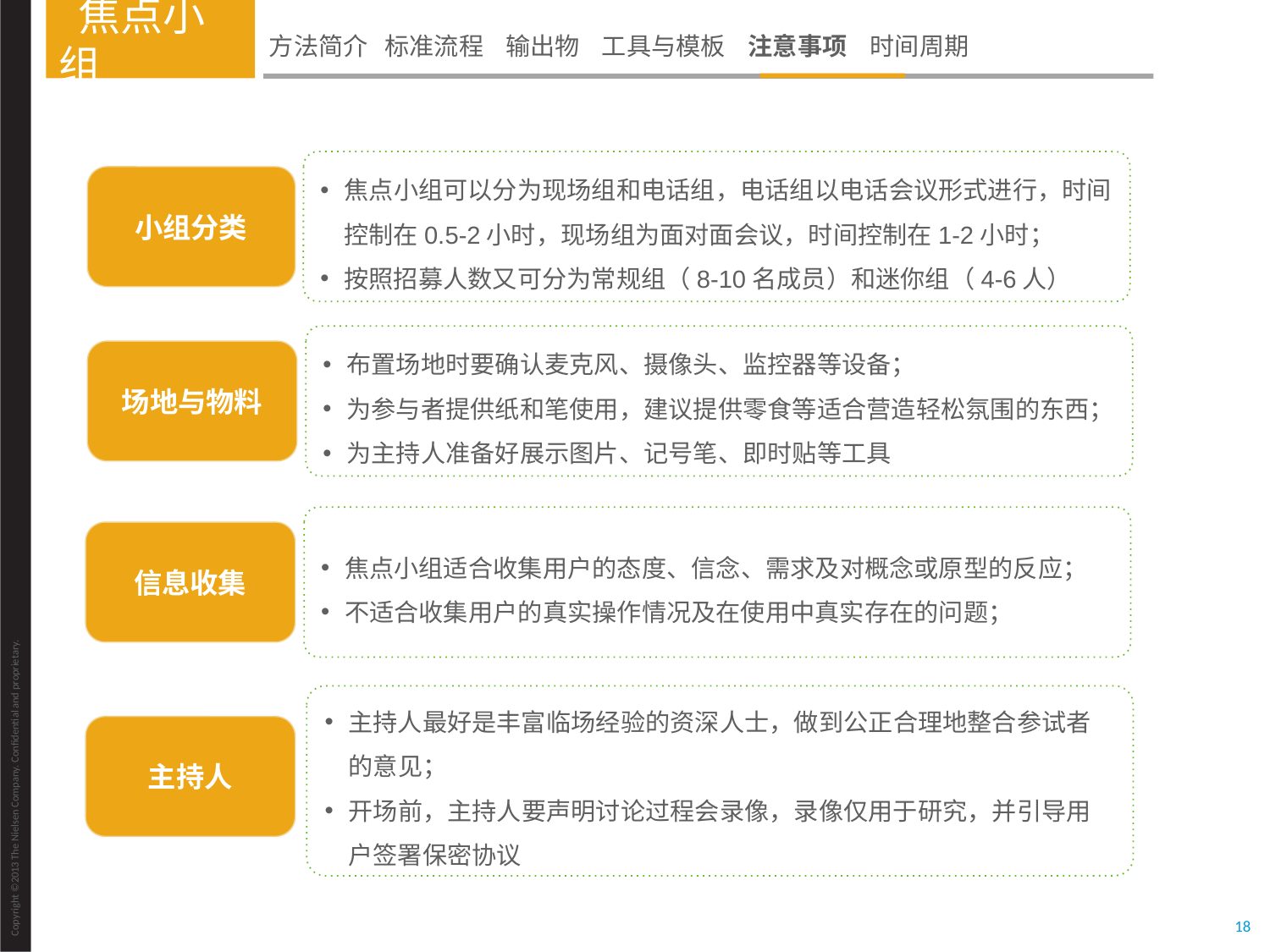

焦点小组
方法简介   标准流程    输出物    工具与模板    注意事项    时间周期

焦点小组可以分为现场组和电话组，电话组以电话会议形式进行，时间控制在0.5-2小时，现场组为面对面会议，时间控制在1-2小时；
按照招募人数又可分为常规组（8-10名成员）和迷你组（4-6人）
小组分类
布置场地时要确认麦克风、摄像头、监控器等设备；
为参与者提供纸和笔使用，建议提供零食等适合营造轻松氛围的东西；
为主持人准备好展示图片、记号笔、即时贴等工具
场地与物料
焦点小组适合收集用户的态度、信念、需求及对概念或原型的反应；
不适合收集用户的真实操作情况及在使用中真实存在的问题；
信息收集
主持人最好是丰富临场经验的资深人士，做到公正合理地整合参试者的意见；
开场前，主持人要声明讨论过程会录像，录像仅用于研究，并引导用户签署保密协议
主持人